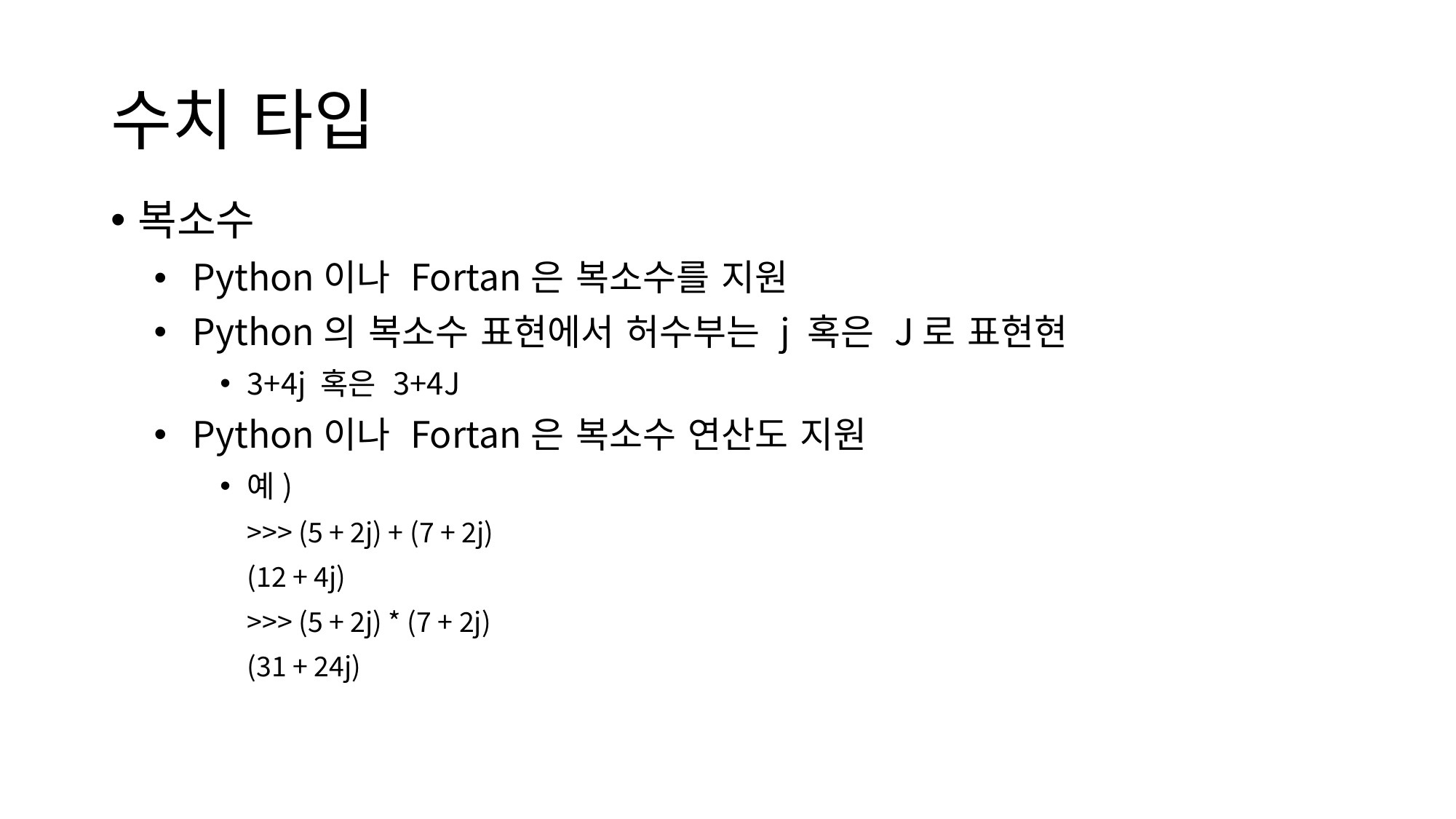

# 수치 타입
복소수
Python이나 Fortan은 복소수를 지원
Python의 복소수 표현에서 허수부는 j 혹은 J로 표현현
3+4j 혹은 3+4J
Python이나 Fortan은 복소수 연산도 지원
예)
>>> (5 + 2j) + (7 + 2j)
(12 + 4j)
>>> (5 + 2j) * (7 + 2j)
(31 + 24j)